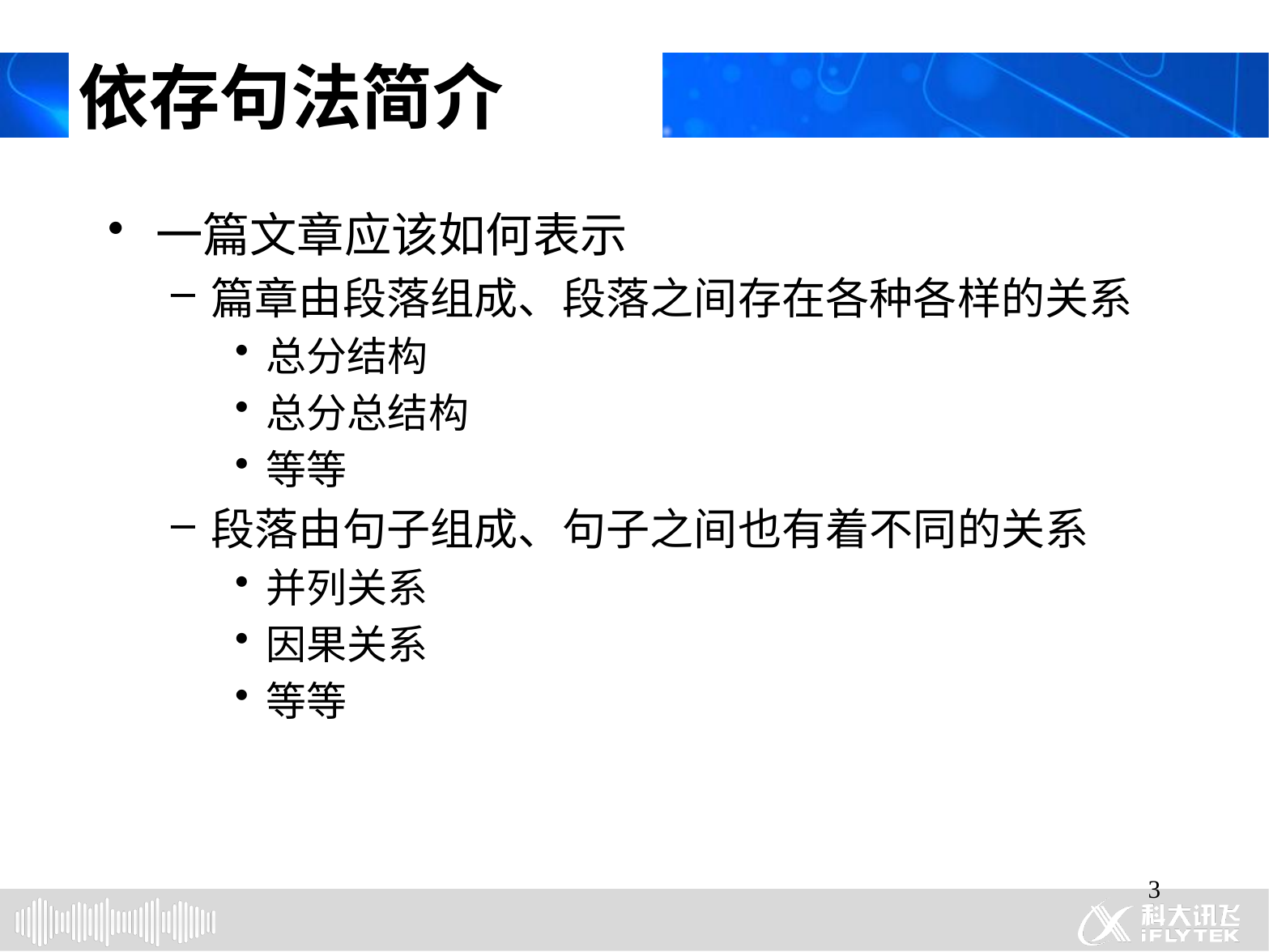

# 依存句法简介
一篇文章应该如何表示
篇章由段落组成、段落之间存在各种各样的关系
总分结构
总分总结构
等等
段落由句子组成、句子之间也有着不同的关系
并列关系
因果关系
等等
3